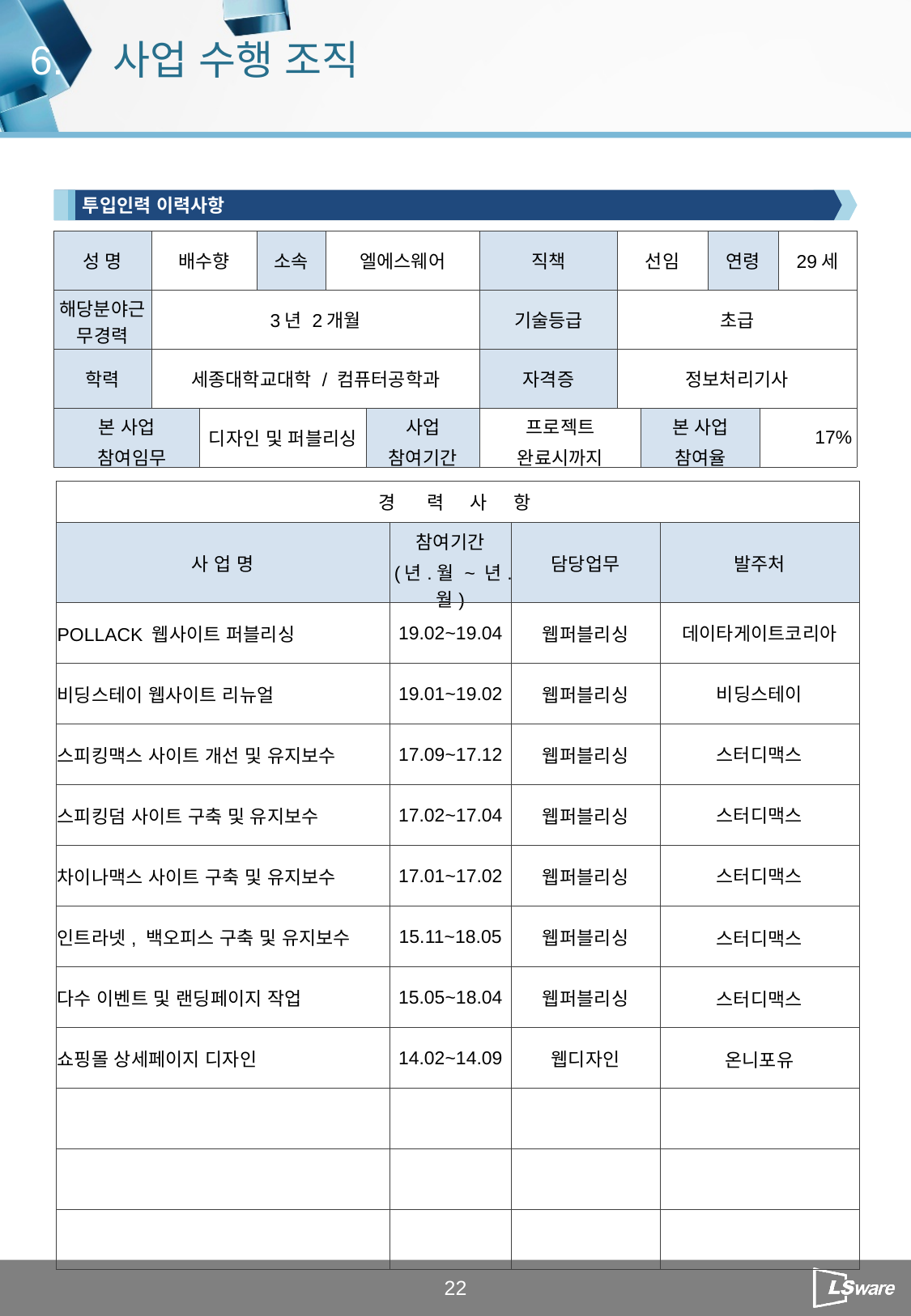

6.
사업 수행 조직

투입인력 이력사항
| 성 명 | 배수향 |  | 소속 | 엘에스웨어 |  | 직책 | 선임 |  | 연령 |  | 29세 |
| --- | --- | --- | --- | --- | --- | --- | --- | --- | --- | --- | --- |
| 해당분야근무경력 | 3년 2개월 |  |  |  |  | 기술등급 | 초급 |  |  |  |  |
| 학력 | 세종대학교대학 / 컴퓨터공학과 |  |  |  |  | 자격증 | 정보처리기사 |  |  |  |  |
| 본 사업 참여임무 |  | 디자인 및 퍼블리싱 |  |  | 사업 참여기간 | 프로젝트 완료시까지 |  | 본 사업 참여율 |  | 17% |  |
| 경 력 사 항 |  |  |  |
| --- | --- | --- | --- |
| 사 업 명 | 참여기간 (년.월 ~ 년.월) | 담당업무 | 발주처 |
| POLLACK 웹사이트 퍼블리싱 | 19.02~19.04 | 웹퍼블리싱 | 데이타게이트코리아 |
| 비딩스테이 웹사이트 리뉴얼 | 19.01~19.02 | 웹퍼블리싱 | 비딩스테이 |
| 스피킹맥스 사이트 개선 및 유지보수 | 17.09~17.12 | 웹퍼블리싱 | 스터디맥스 |
| 스피킹덤 사이트 구축 및 유지보수 | 17.02~17.04 | 웹퍼블리싱 | 스터디맥스 |
| 차이나맥스 사이트 구축 및 유지보수 | 17.01~17.02 | 웹퍼블리싱 | 스터디맥스 |
| 인트라넷, 백오피스 구축 및 유지보수 | 15.11~18.05 | 웹퍼블리싱 | 스터디맥스 |
| 다수 이벤트 및 랜딩페이지 작업 | 15.05~18.04 | 웹퍼블리싱 | 스터디맥스 |
| 쇼핑몰 상세페이지 디자인 | 14.02~14.09 | 웹디자인 | 온니포유 |
|  |  |  |  |
|  |  |  |  |
|  |  |  |  |